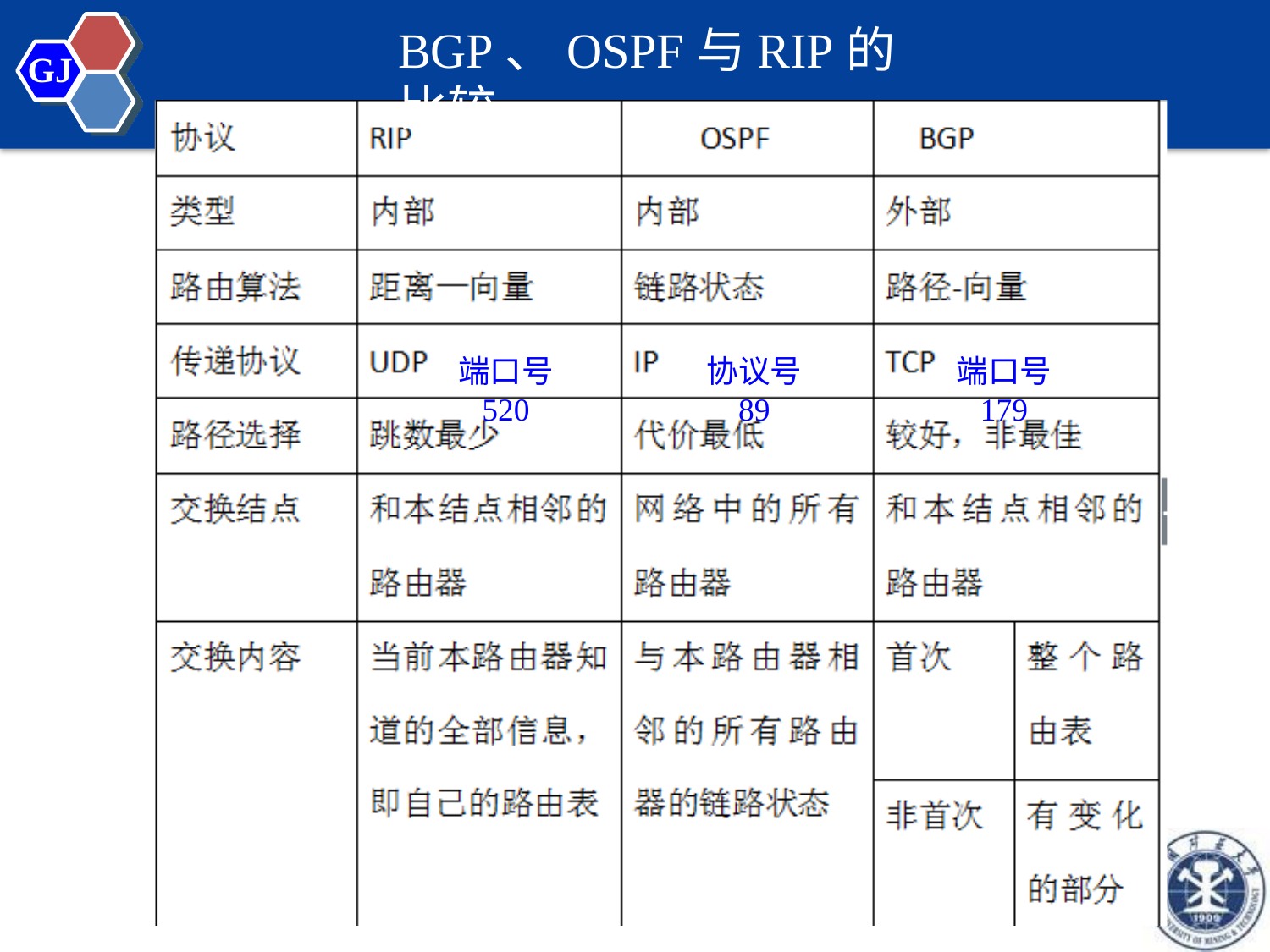

# BGP、OSPF与RIP的比较
GJ

端口号
520
协议号
89
端口号
179